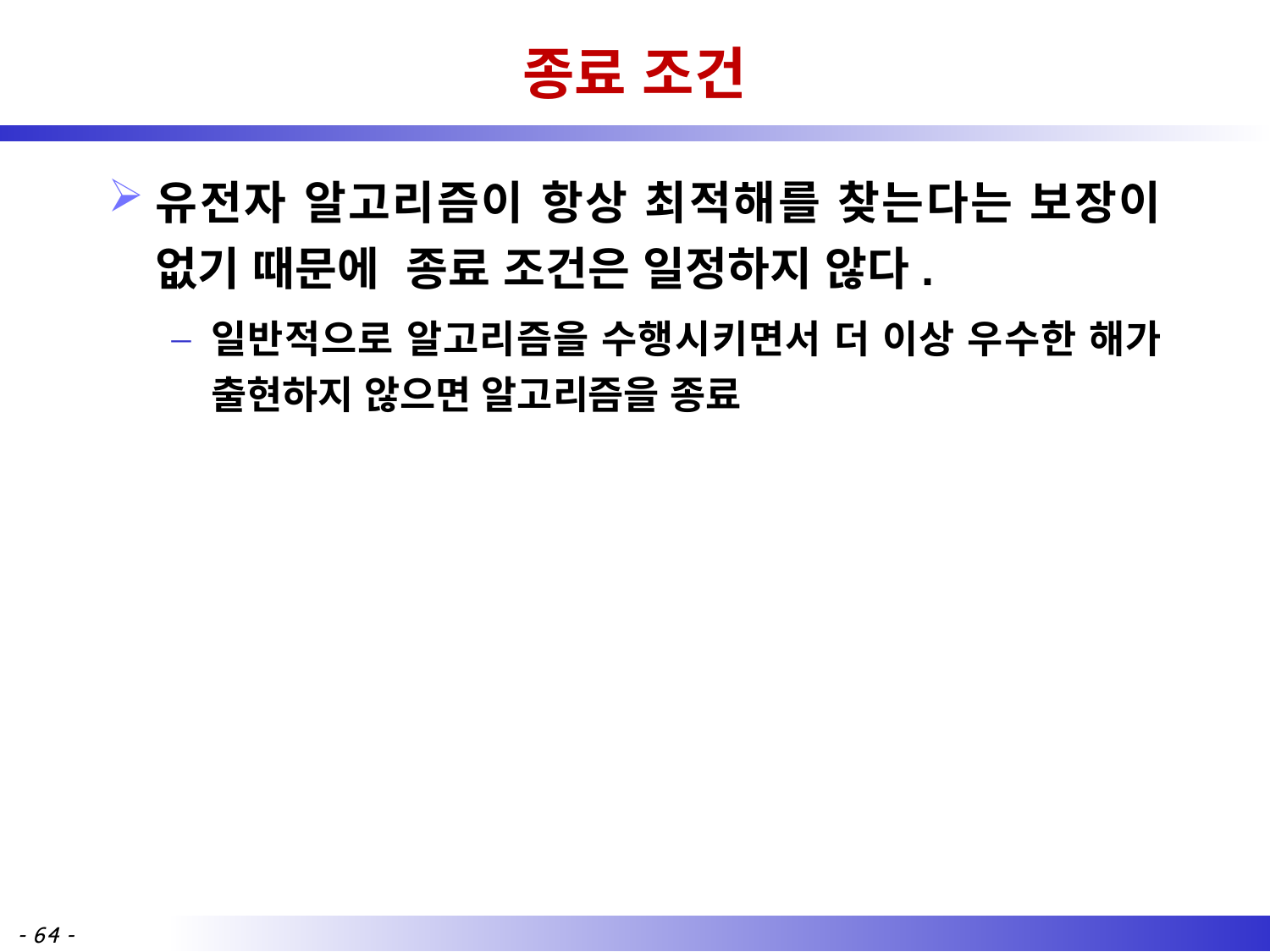

# 종료 조건
유전자 알고리즘이 항상 최적해를 찾는다는 보장이 없기 때문에  종료 조건은 일정하지 않다.
일반적으로 알고리즘을 수행시키면서 더 이상 우수한 해가 출현하지 않으면 알고리즘을 종료
- 64 -